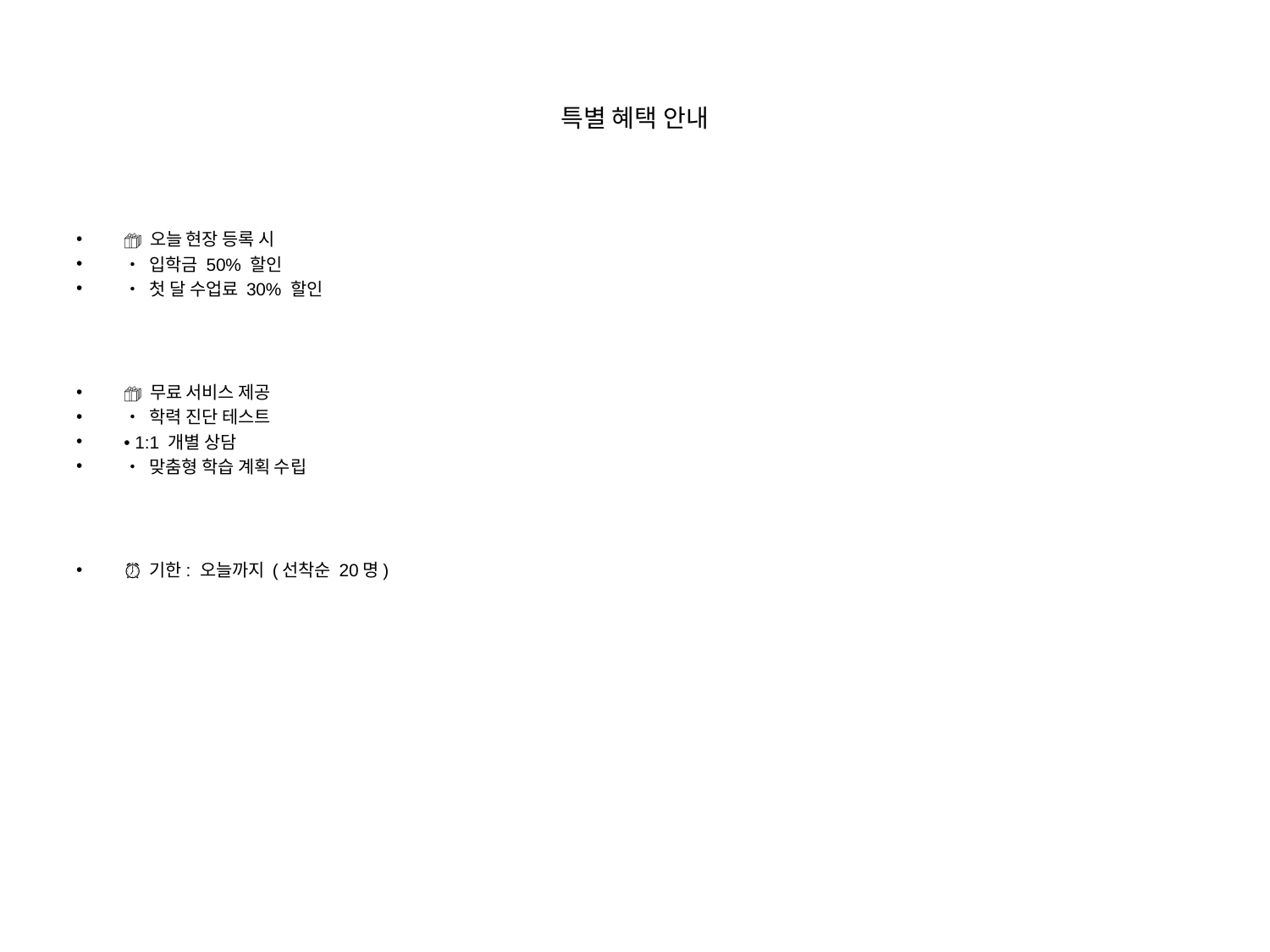

# 특별 혜택 안내
🎁 오늘 현장 등록 시
• 입학금 50% 할인
• 첫 달 수업료 30% 할인

🎁 무료 서비스 제공
• 학력 진단 테스트
• 1:1 개별 상담
• 맞춤형 학습 계획 수립

⏰ 기한: 오늘까지 (선착순 20명)